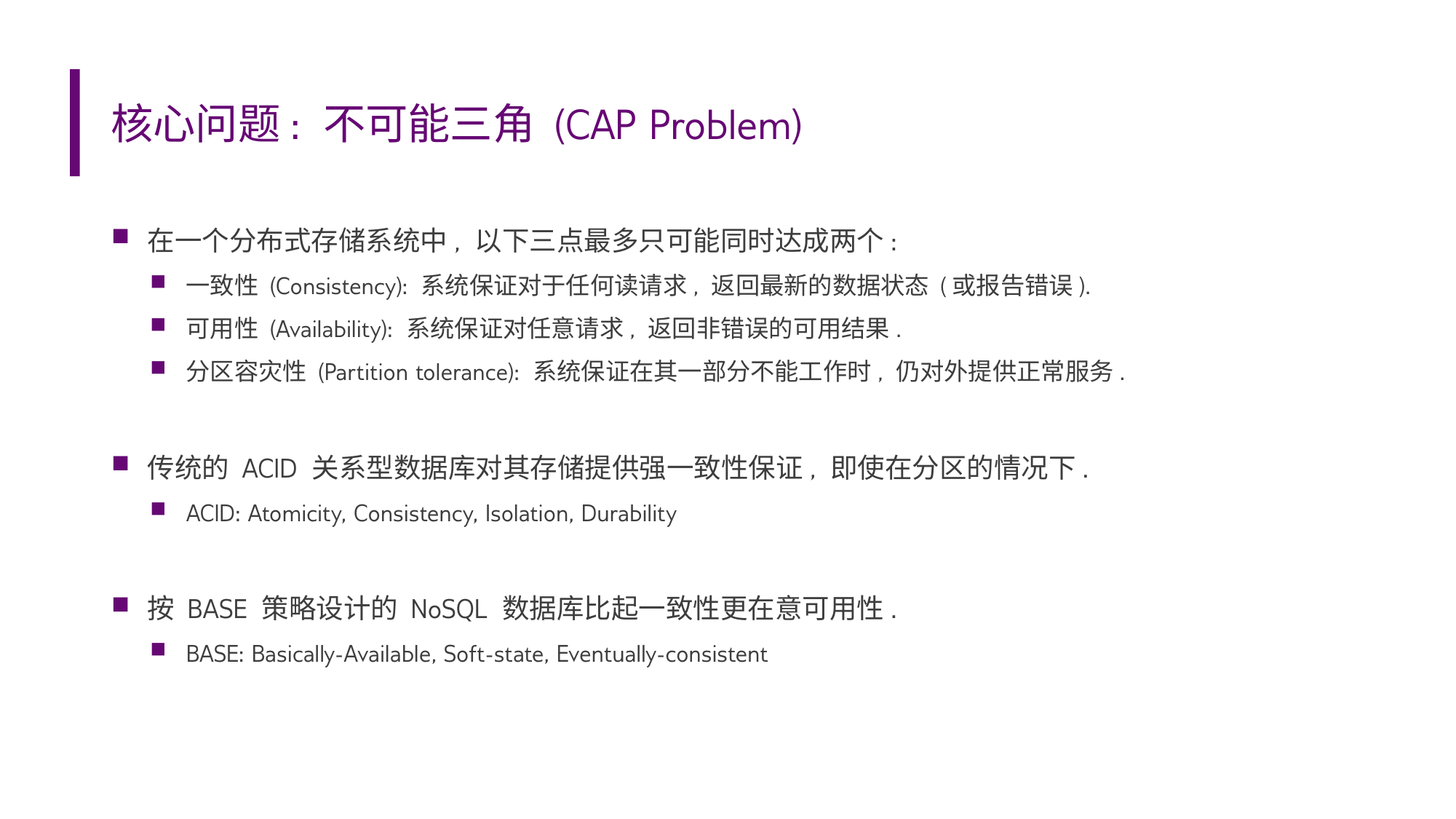

# 核心问题: 不可能三角 (CAP Problem)
在一个分布式存储系统中, 以下三点最多只可能同时达成两个:
一致性 (Consistency): 系统保证对于任何读请求, 返回最新的数据状态 (或报告错误).
可用性 (Availability): 系统保证对任意请求, 返回非错误的可用结果.
分区容灾性 (Partition tolerance): 系统保证在其一部分不能工作时, 仍对外提供正常服务.

传统的 ACID 关系型数据库对其存储提供强一致性保证, 即使在分区的情况下.
ACID: Atomicity, Consistency, Isolation, Durability

按 BASE 策略设计的 NoSQL 数据库比起一致性更在意可用性.
BASE: Basically-Available, Soft-state, Eventually-consistent